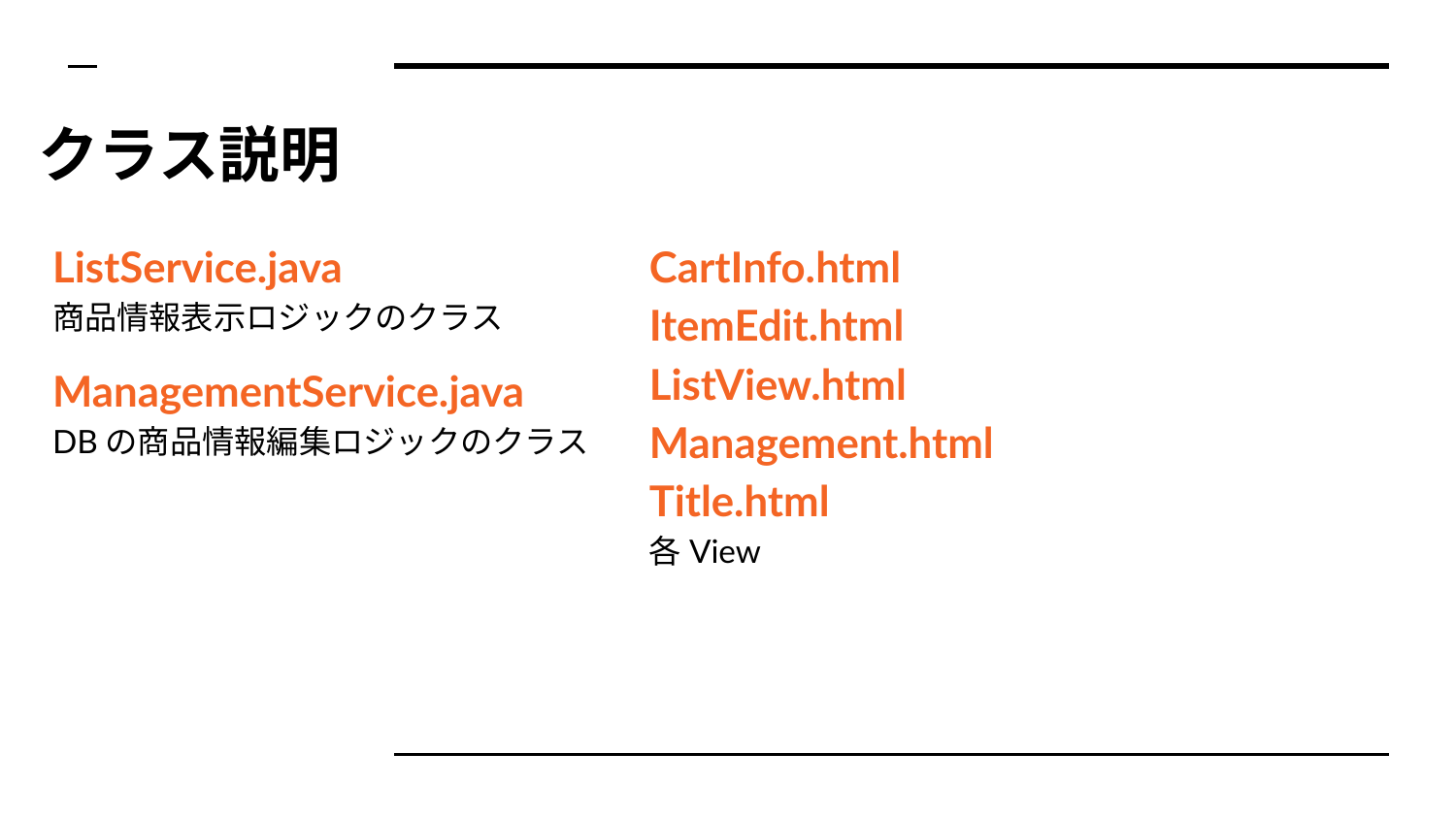

# クラス説明
ListService.java
商品情報表示ロジックのクラス
CartInfo.html
ItemEdit.html
ListView.html
Management.html
Title.html
各View
ManagementService.java
DBの商品情報編集ロジックのクラス